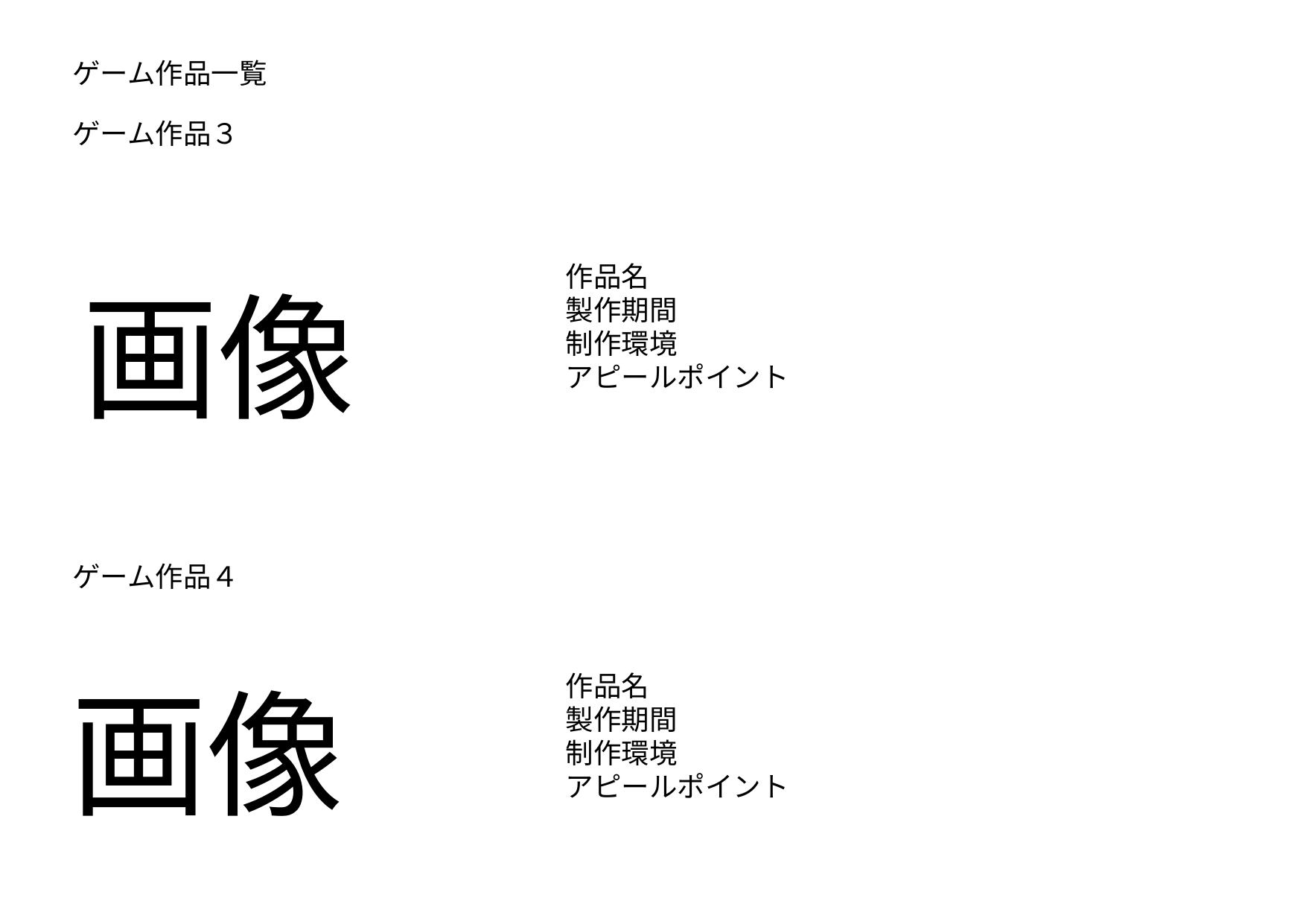

ゲーム作品一覧
ゲーム作品３
作品名
製作期間
制作環境
アピールポイント
画像
ゲーム作品４
画像
作品名
製作期間
制作環境
アピールポイント